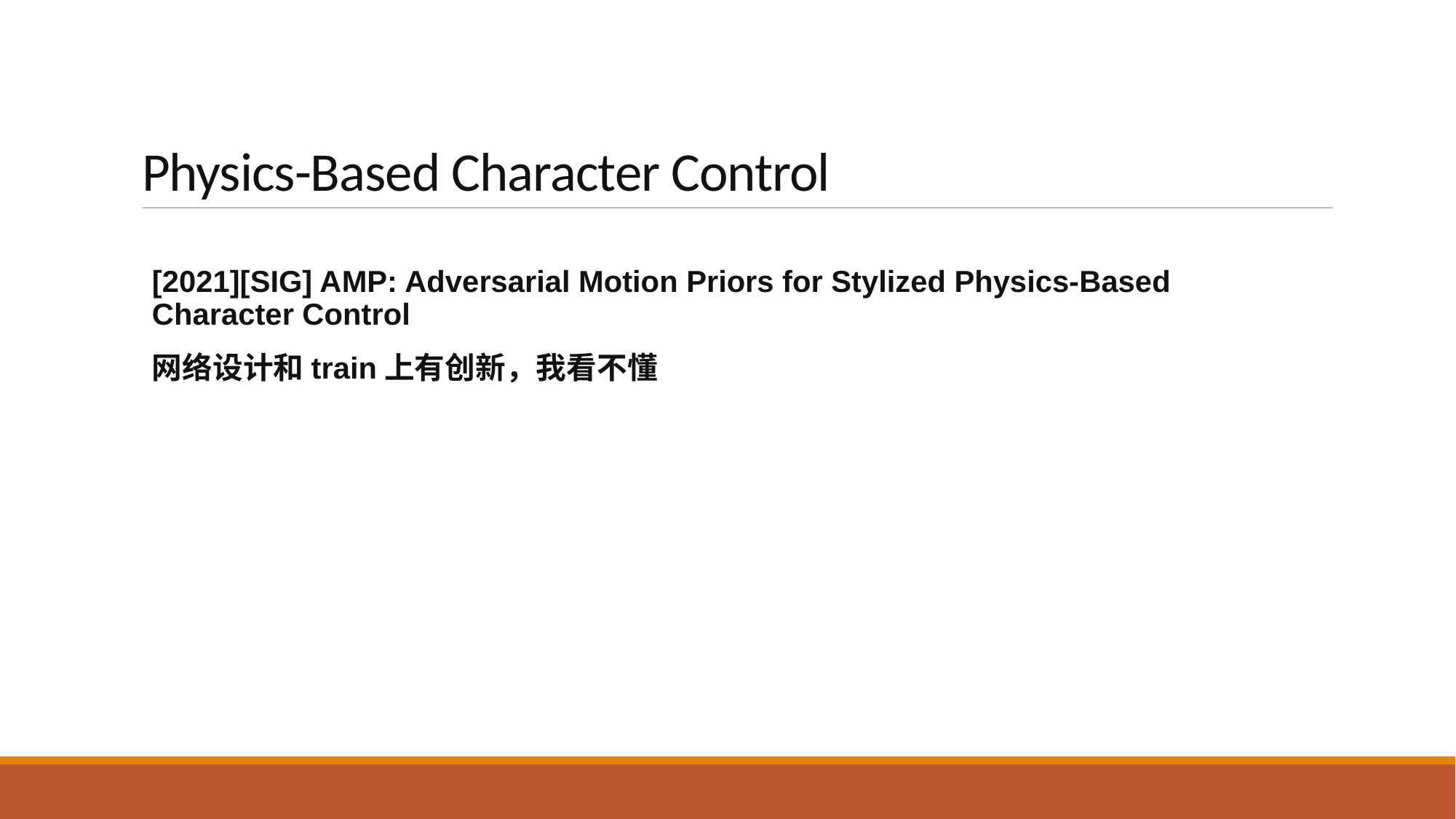

# Physics-Based Character Control
[2021][SIG] AMP: Adversarial Motion Priors for Stylized Physics-Based Character Control
网络设计和train上有创新，我看不懂